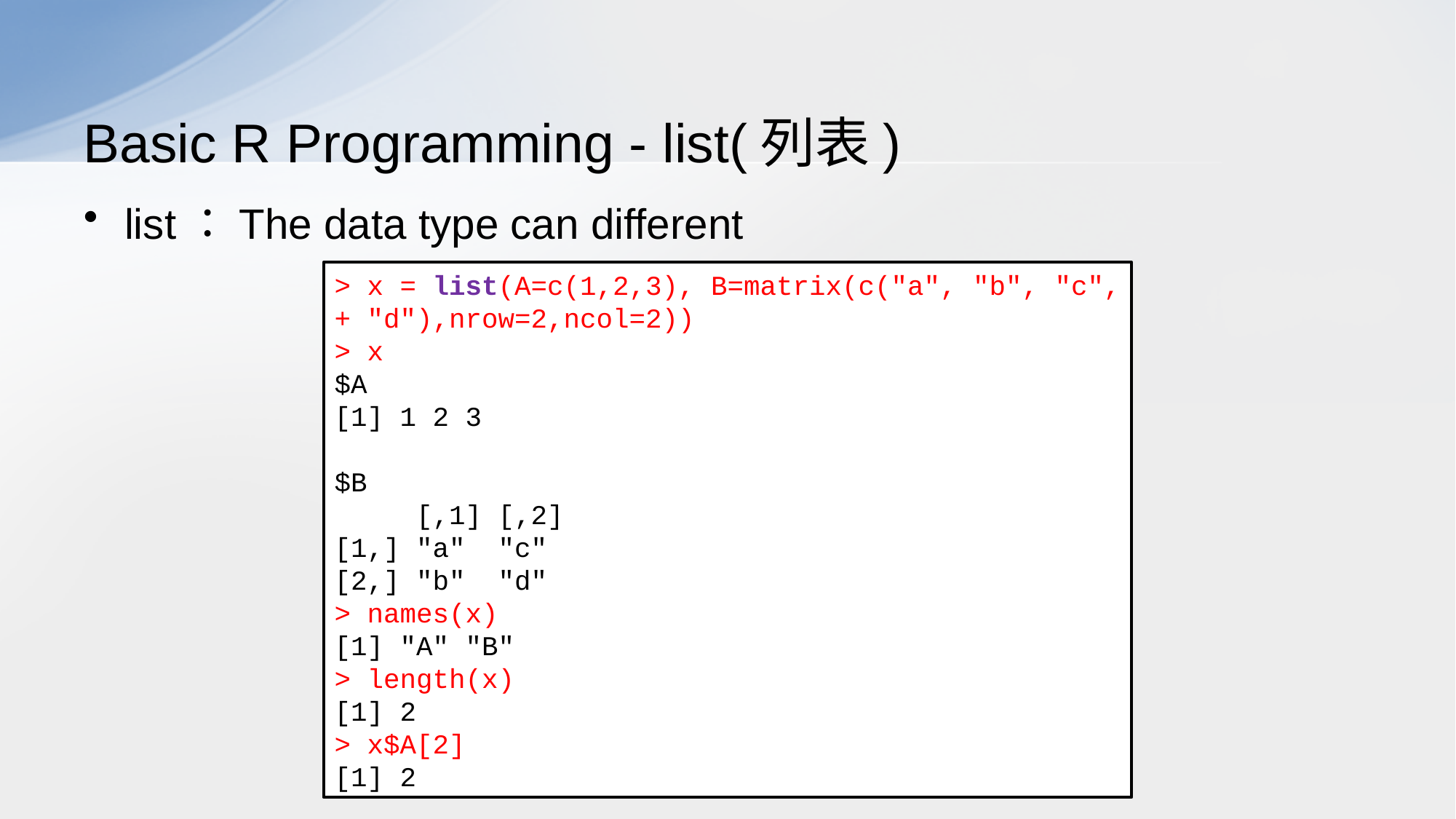

# Basic R Programming - list(列表)
list：The data type can different

> x = list(A=c(1,2,3), B=matrix(c("a", "b", "c",
+ "d"),nrow=2,ncol=2))
> x
$A
[1] 1 2 3

$B
     [,1] [,2]
[1,] "a"  "c"
[2,] "b"  "d"
> names(x)
[1] "A" "B"
> length(x)
[1] 2
> x$A[2]
[1] 2
71